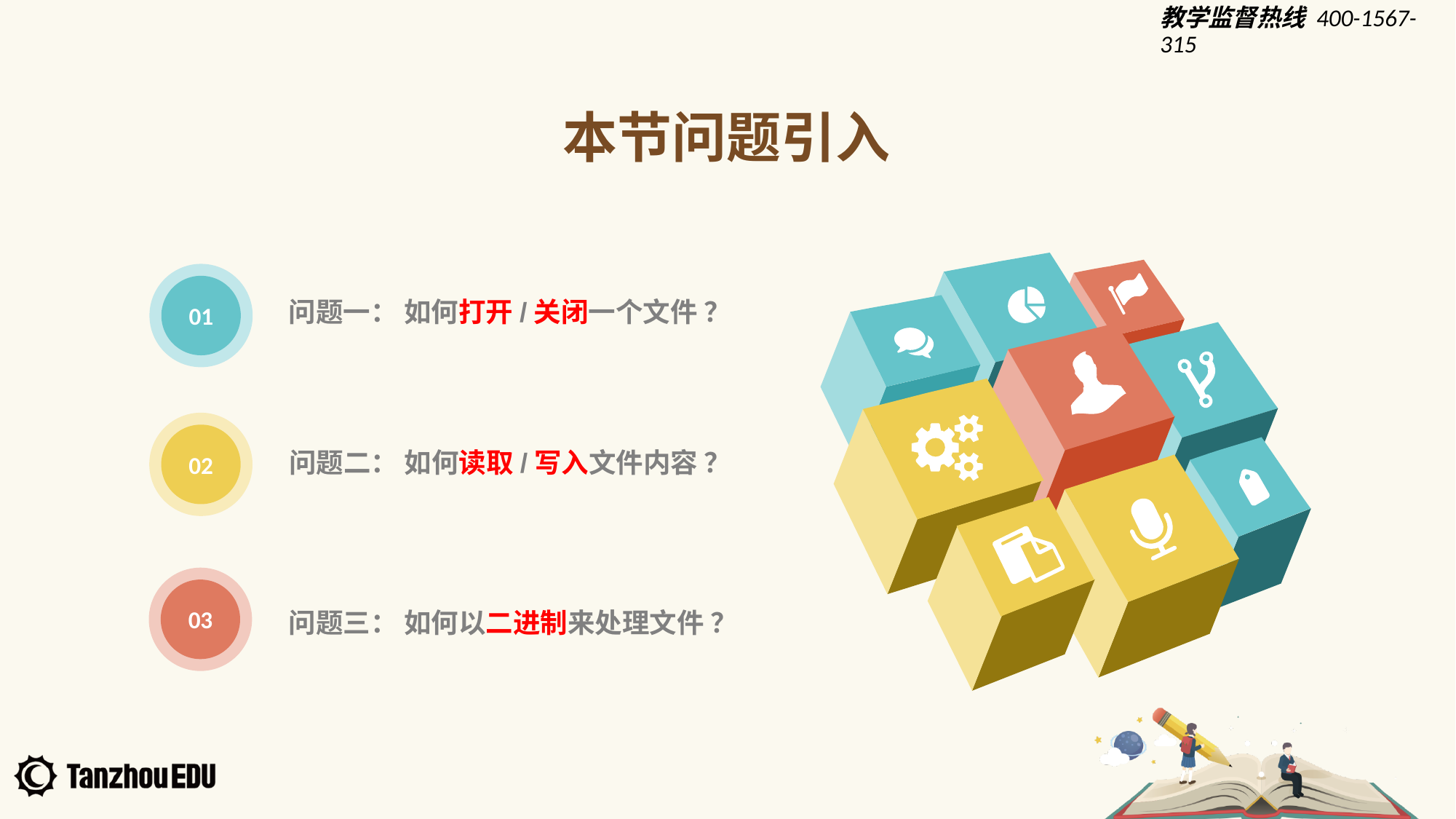

本节问题引入

01

问题一： 如何打开/关闭一个文件 ？

02

问题二： 如何读取/写入文件内容 ？

03
问题三： 如何以二进制来处理文件 ？